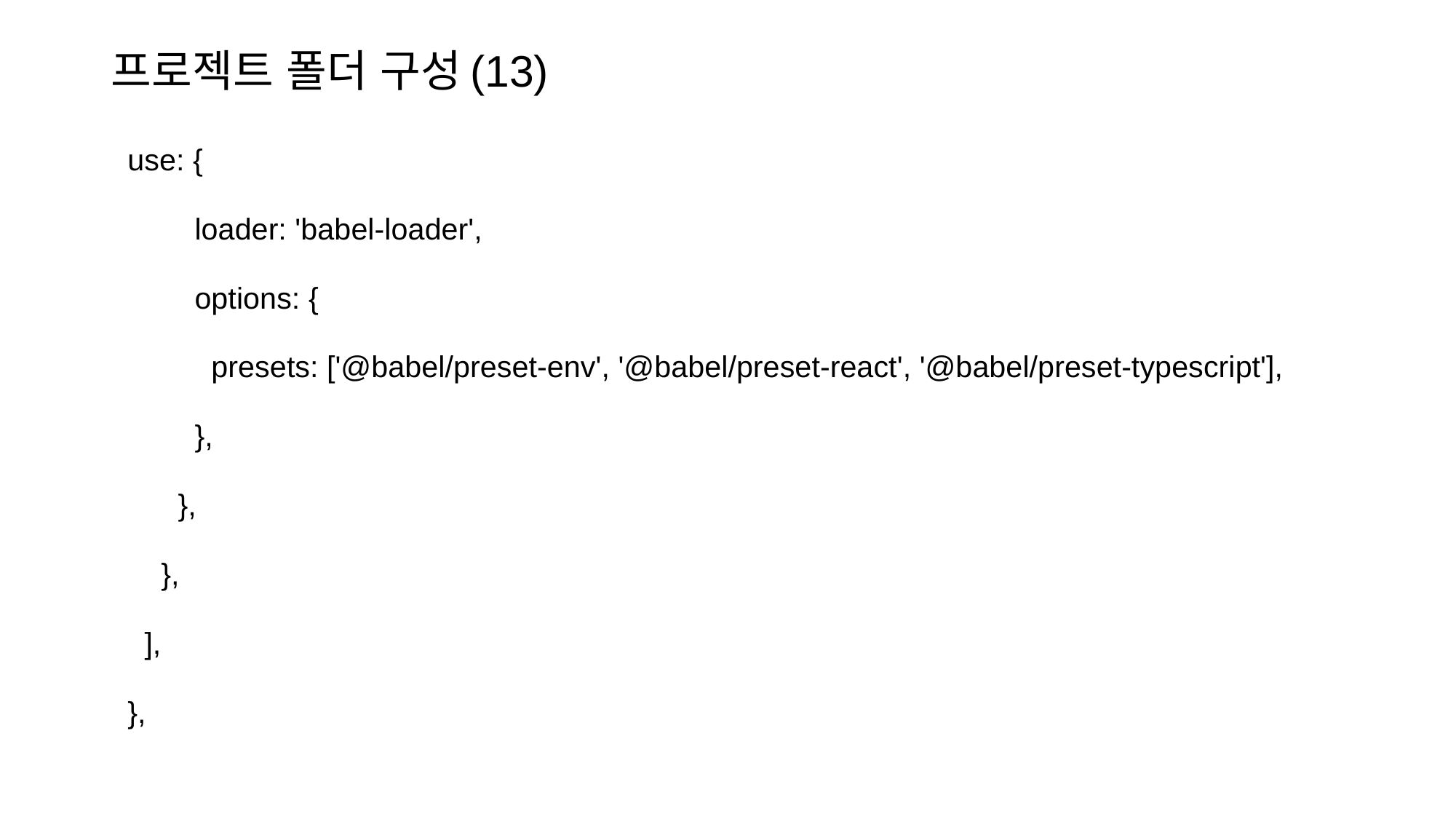

# 프로젝트 폴더 구성(13)
  use: {
          loader: 'babel-loader',
          options: {
            presets: ['@babel/preset-env', '@babel/preset-react', '@babel/preset-typescript'],
          },
        },
      },
    ],
  },